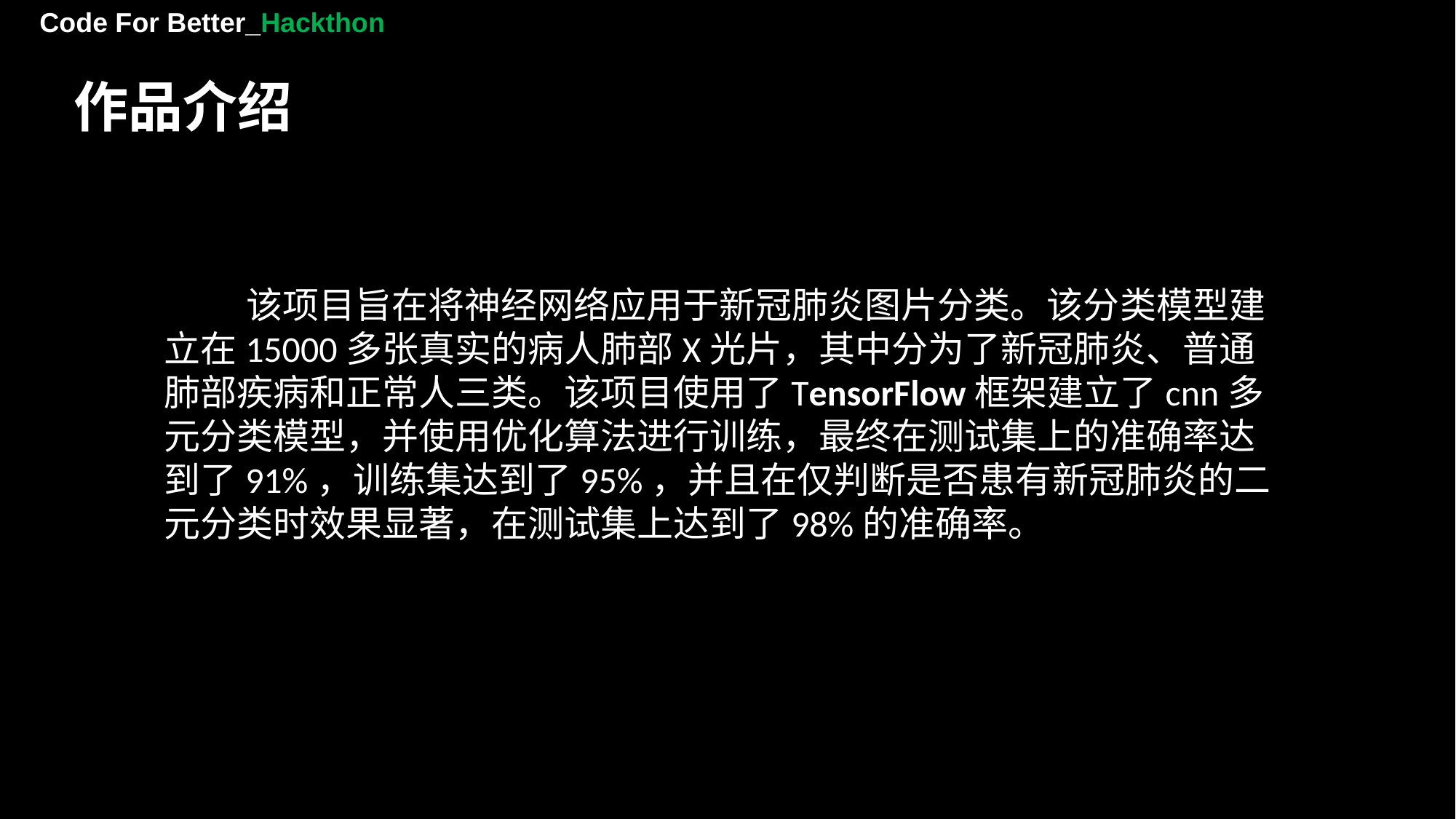

Code For Better_Hackthon
作品介绍
         该项目旨在将神经网络应用于新冠肺炎图片分类。该分类模型建立在15000多张真实的病人肺部X光片，其中分为了新冠肺炎、普通肺部疾病和正常人三类。该项目使用了TensorFlow框架建立了cnn多元分类模型，并使用优化算法进行训练，最终在测试集上的准确率达到了91%，训练集达到了95%，并且在仅判断是否患有新冠肺炎的二元分类时效果显著，在测试集上达到了98%的准确率。